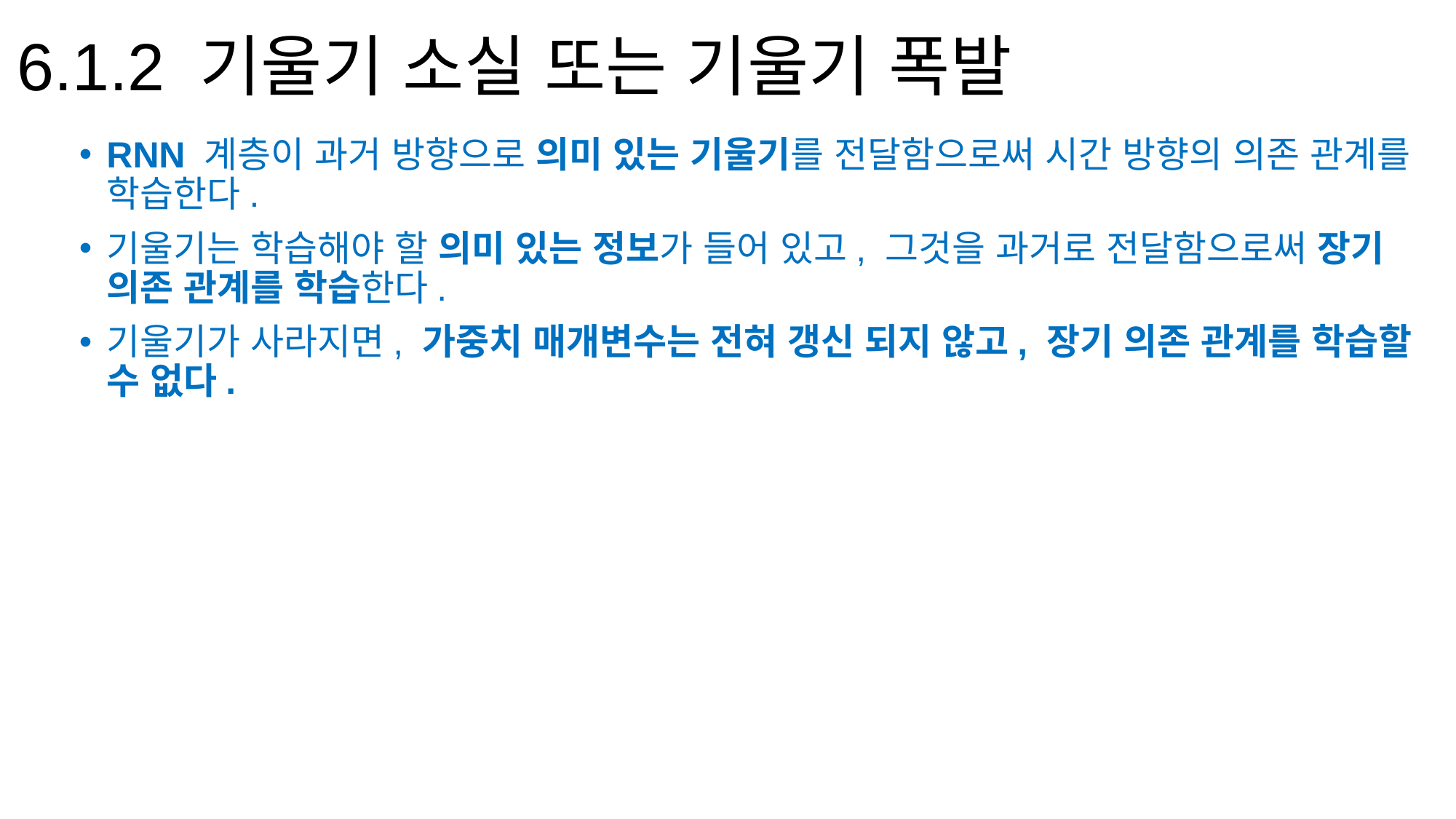

# 6.1.2 기울기 소실 또는 기울기 폭발
RNN 계층이 과거 방향으로 의미 있는 기울기를 전달함으로써 시간 방향의 의존 관계를 학습한다.
기울기는 학습해야 할 의미 있는 정보가 들어 있고, 그것을 과거로 전달함으로써 장기 의존 관계를 학습한다.
기울기가 사라지면, 가중치 매개변수는 전혀 갱신 되지 않고, 장기 의존 관계를 학습할 수 없다.